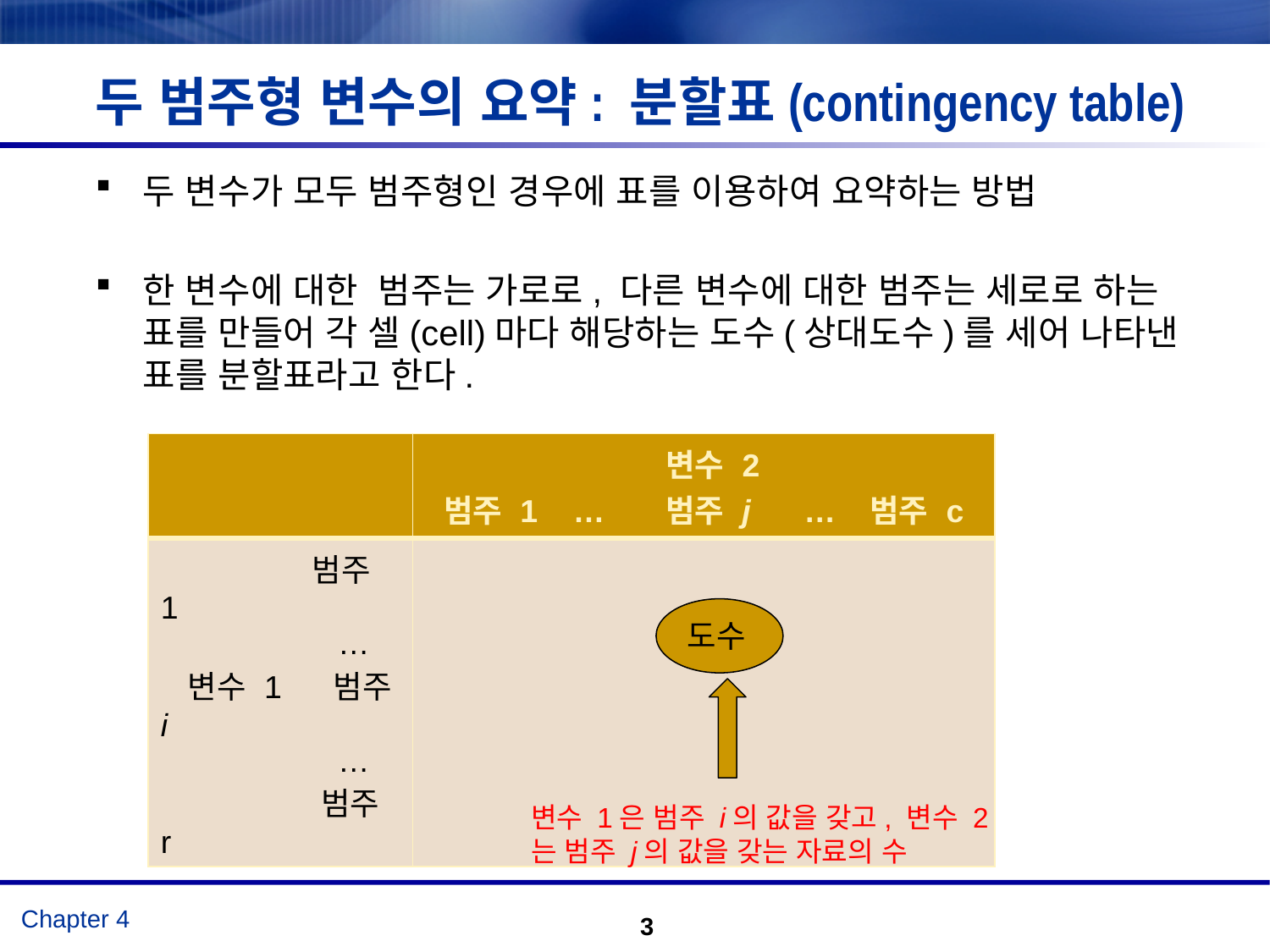

# 두 범주형 변수의 요약: 분할표(contingency table)
두 변수가 모두 범주형인 경우에 표를 이용하여 요약하는 방법

한 변수에 대한  범주는 가로로, 다른 변수에 대한 범주는 세로로 하는 표를 만들어 각 셀(cell)마다 해당하는 도수(상대도수)를 세어 나타낸 표를 분할표라고 한다.
|  | 변수 2 범주 1 … 범주 j … 범주 c |
| --- | --- |
| 범주 1 … 변수 1 범주 i … 범주 r |  |
도수

변수 1은 범주 i의 값을 갖고, 변수 2는 범주 j의 값을 갖는 자료의 수
3